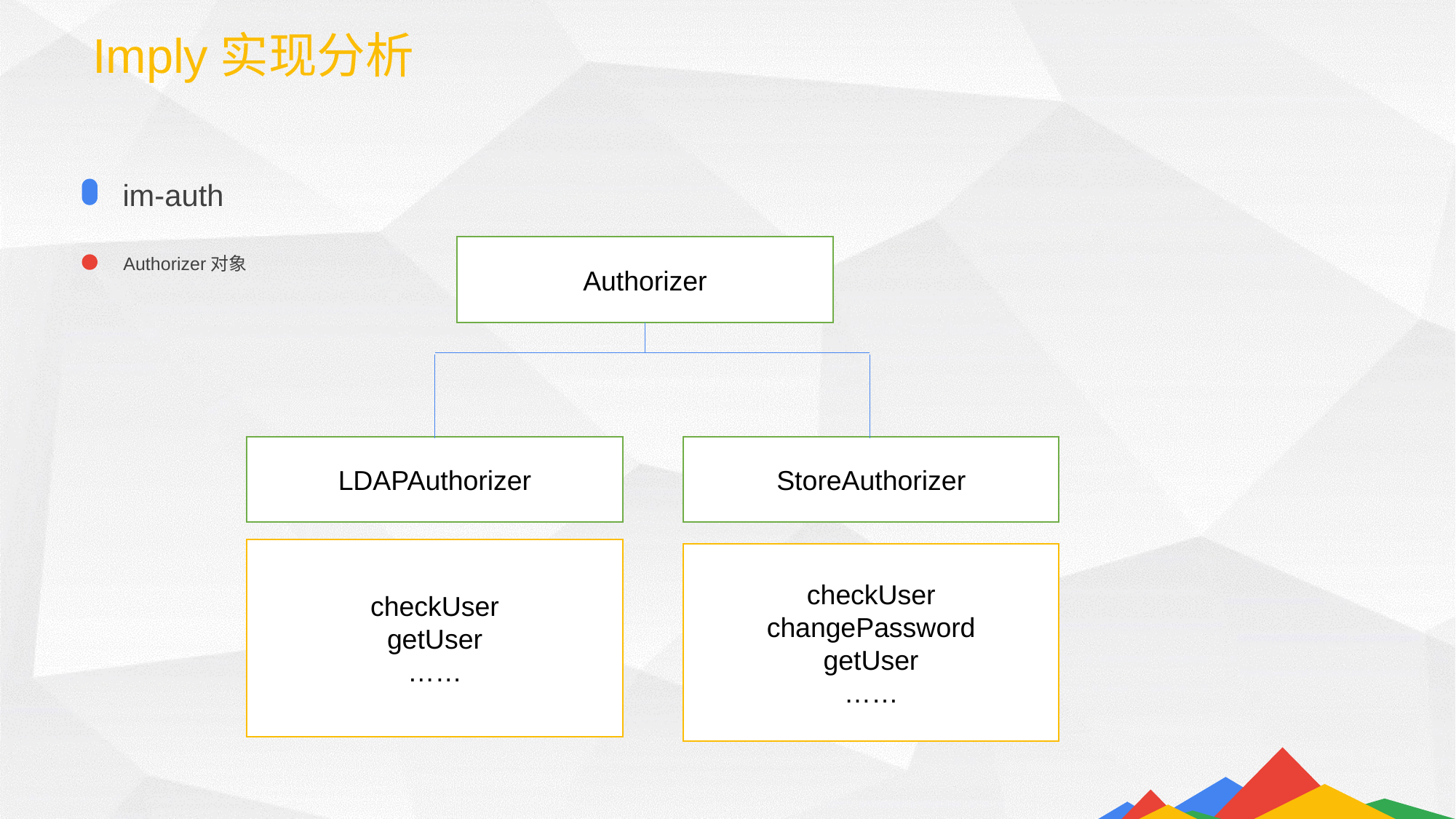

Imply实现分析
im-auth

Authorizer
Authorizer对象

LDAPAuthorizer
StoreAuthorizer
checkUser
getUser
……
checkUser
changePassword
getUser
……